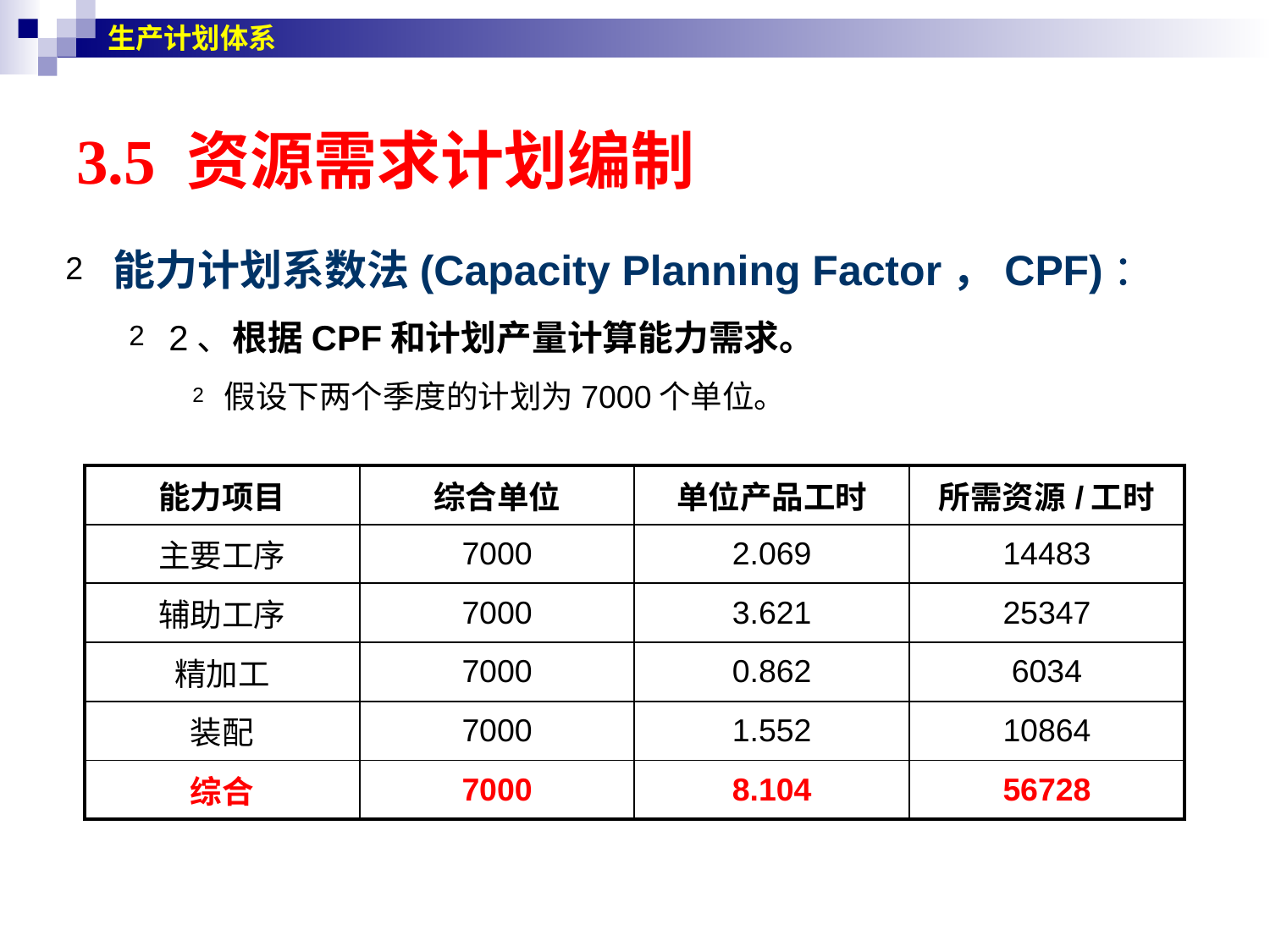

生产计划体系
# 3.5 资源需求计划编制
能力计划系数法(Capacity Planning Factor，CPF)：
2、根据CPF和计划产量计算能力需求。
假设下两个季度的计划为7000个单位。

| 能力项目 | 综合单位 | 单位产品工时 | 所需资源/工时 |
| --- | --- | --- | --- |
| 主要工序 | 7000 | 2.069 | 14483 |
| 辅助工序 | 7000 | 3.621 | 25347 |
| 精加工 | 7000 | 0.862 | 6034 |
| 装配 | 7000 | 1.552 | 10864 |
| 综合 | 7000 | 8.104 | 56728 |